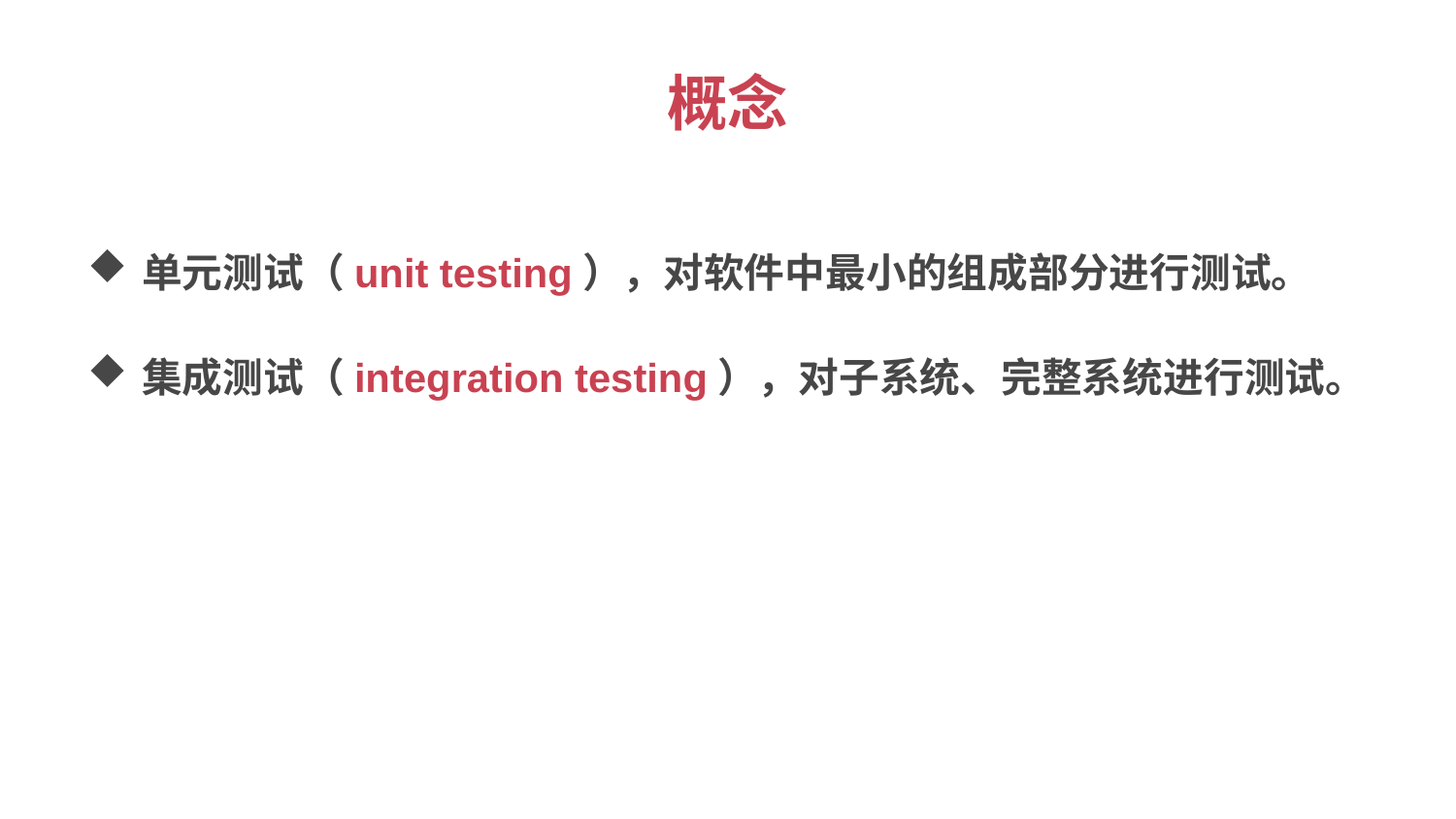

# 概念
单元测试（unit testing），对软件中最小的组成部分进行测试。
集成测试（integration testing），对子系统、完整系统进行测试。